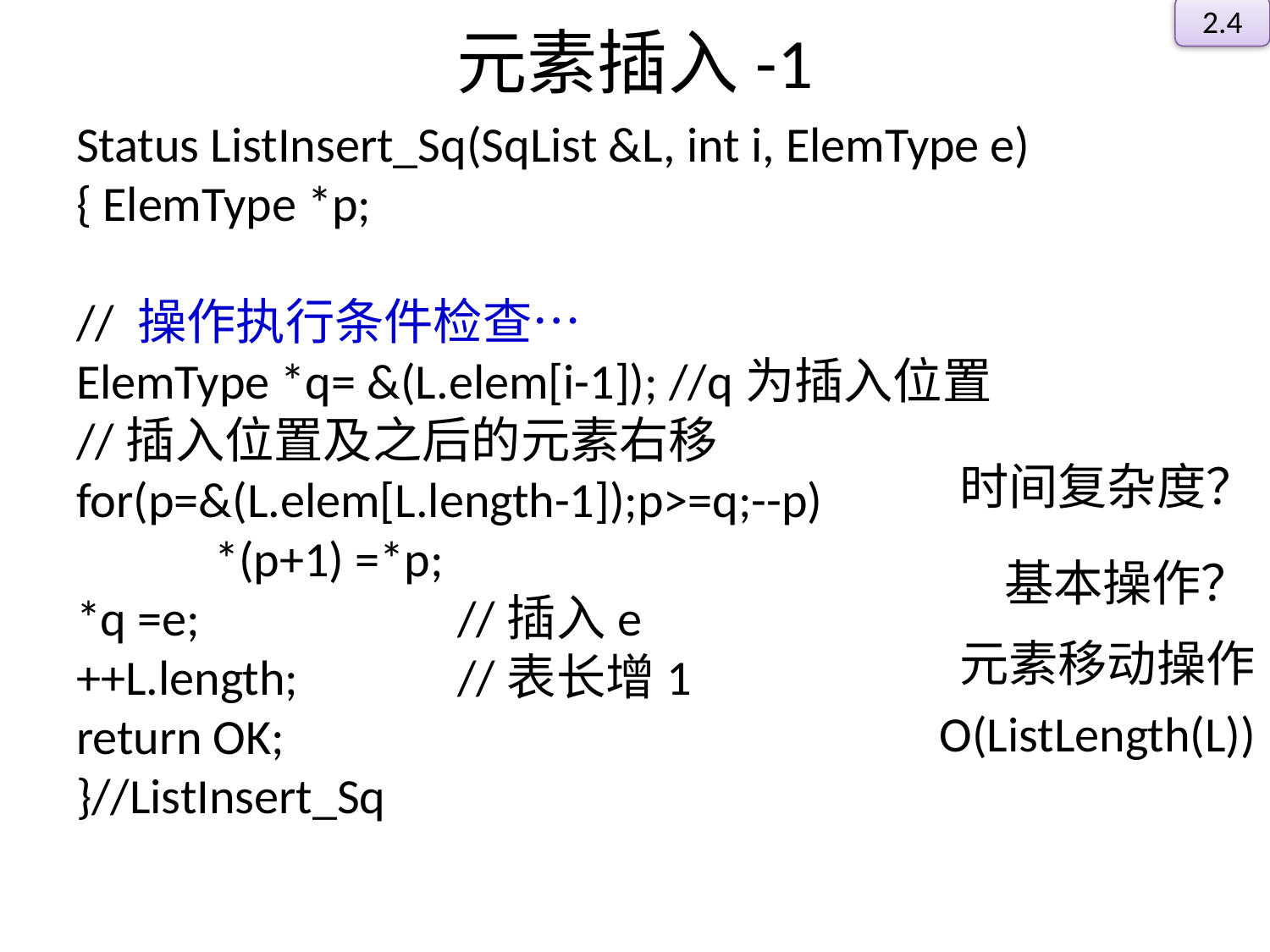

# 元素插入-1
2.4
Status ListInsert_Sq(SqList &L, int i, ElemType e) { ElemType *p;

// 操作执行条件检查…
ElemType *q= &(L.elem[i-1]); //q为插入位置
//插入位置及之后的元素右移for(p=&(L.elem[L.length-1]);p>=q;--p)
	 *(p+1) =*p;
*q =e;			//插入e
++L.length;		//表长增1
return OK;
}//ListInsert_Sq

时间复杂度？
基本操作？
元素移动操作
O(ListLength(L))